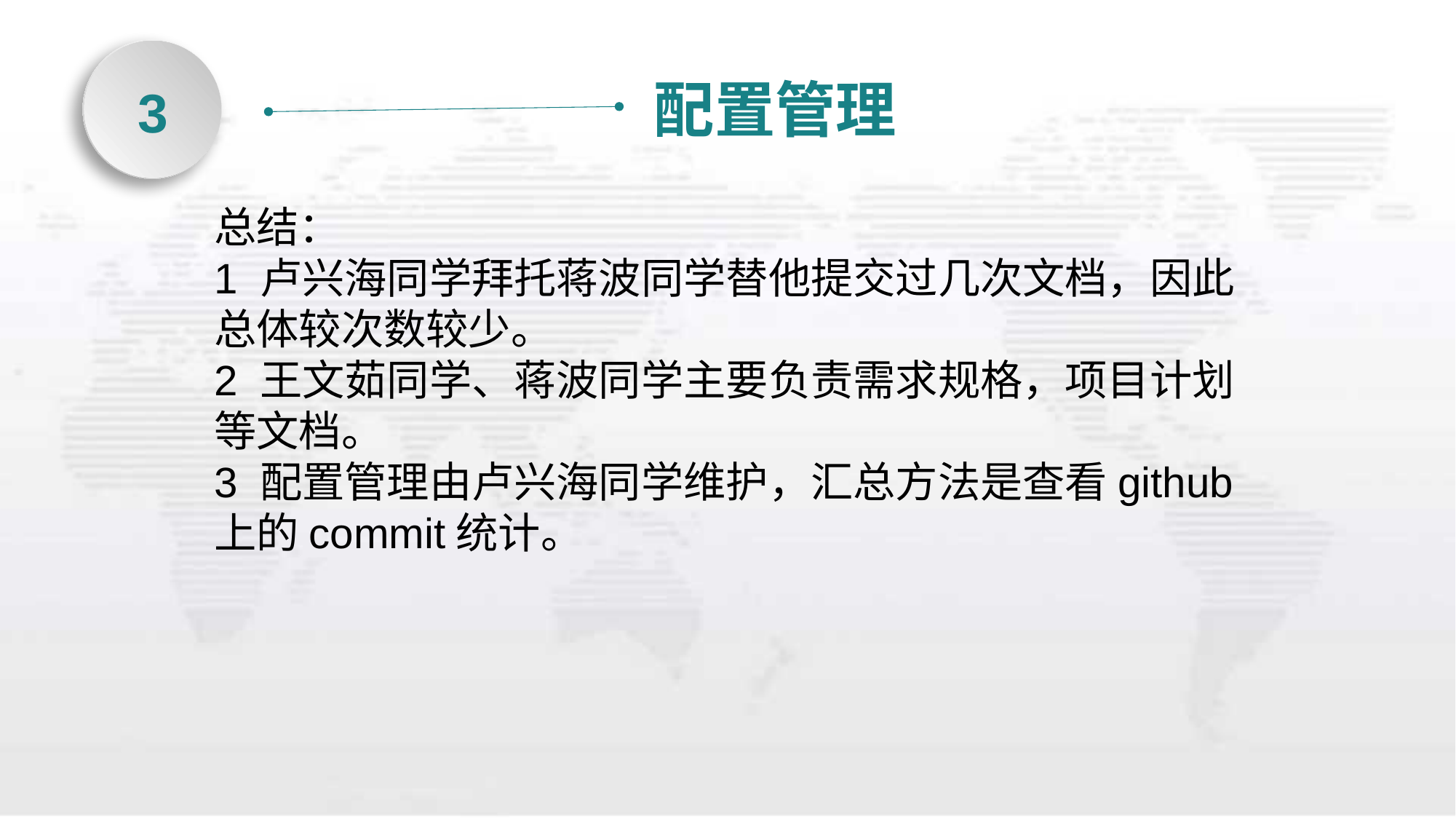

配置管理
3
总结：
1 卢兴海同学拜托蒋波同学替他提交过几次文档，因此总体较次数较少。
2 王文茹同学、蒋波同学主要负责需求规格，项目计划等文档。
3 配置管理由卢兴海同学维护，汇总方法是查看github上的commit统计。